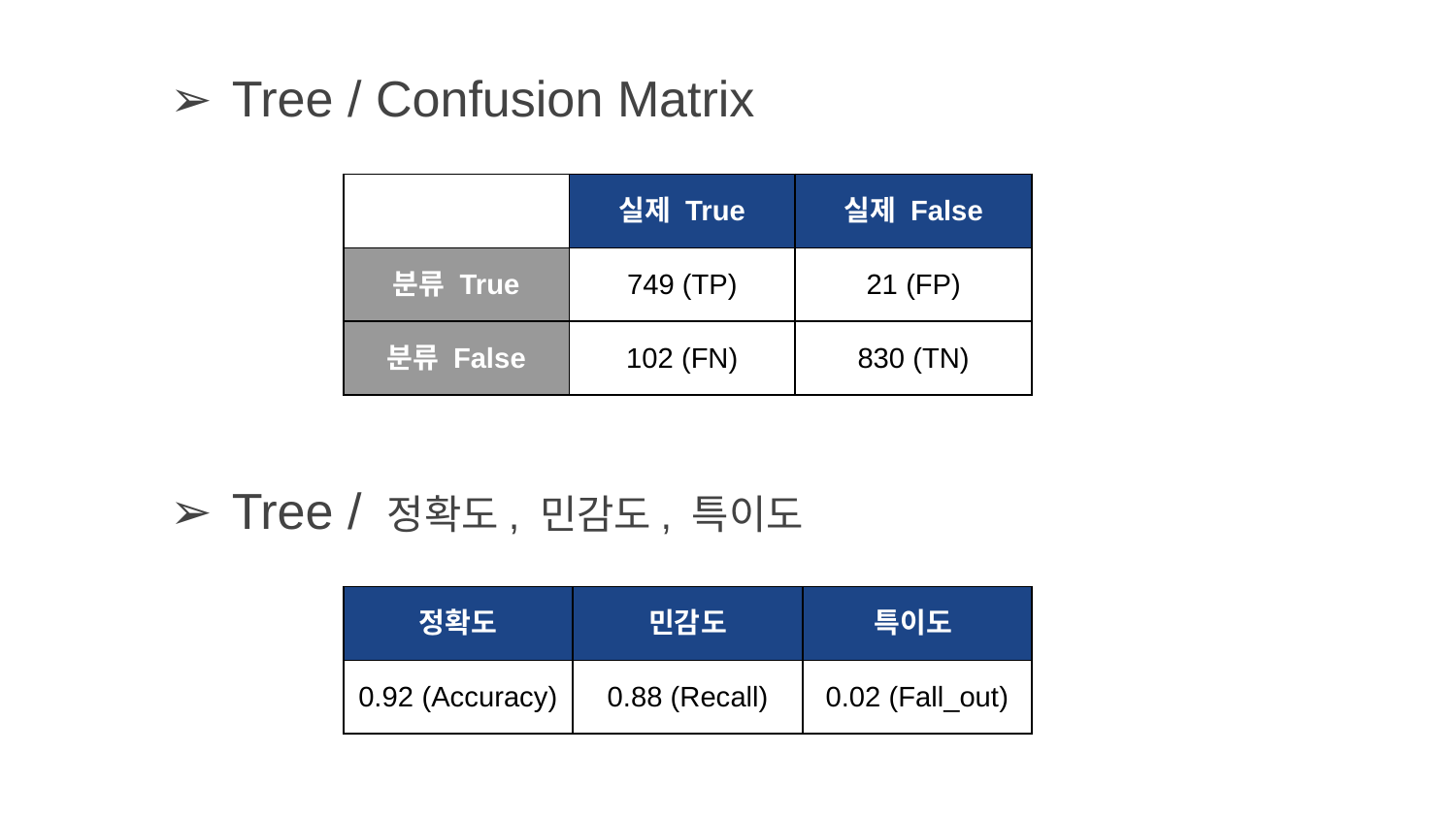

# Tree / Confusion Matrix
|  | 실제 True | 실제 False |
| --- | --- | --- |
| 분류 True | 749 (TP) | 21 (FP) |
| 분류 False | 102 (FN) | 830 (TN) |
Tree / 정확도, 민감도, 특이도
| 정확도 | 민감도 | 특이도 |
| --- | --- | --- |
| 0.92 (Accuracy) | 0.88 (Recall) | 0.02 (Fall\_out) |